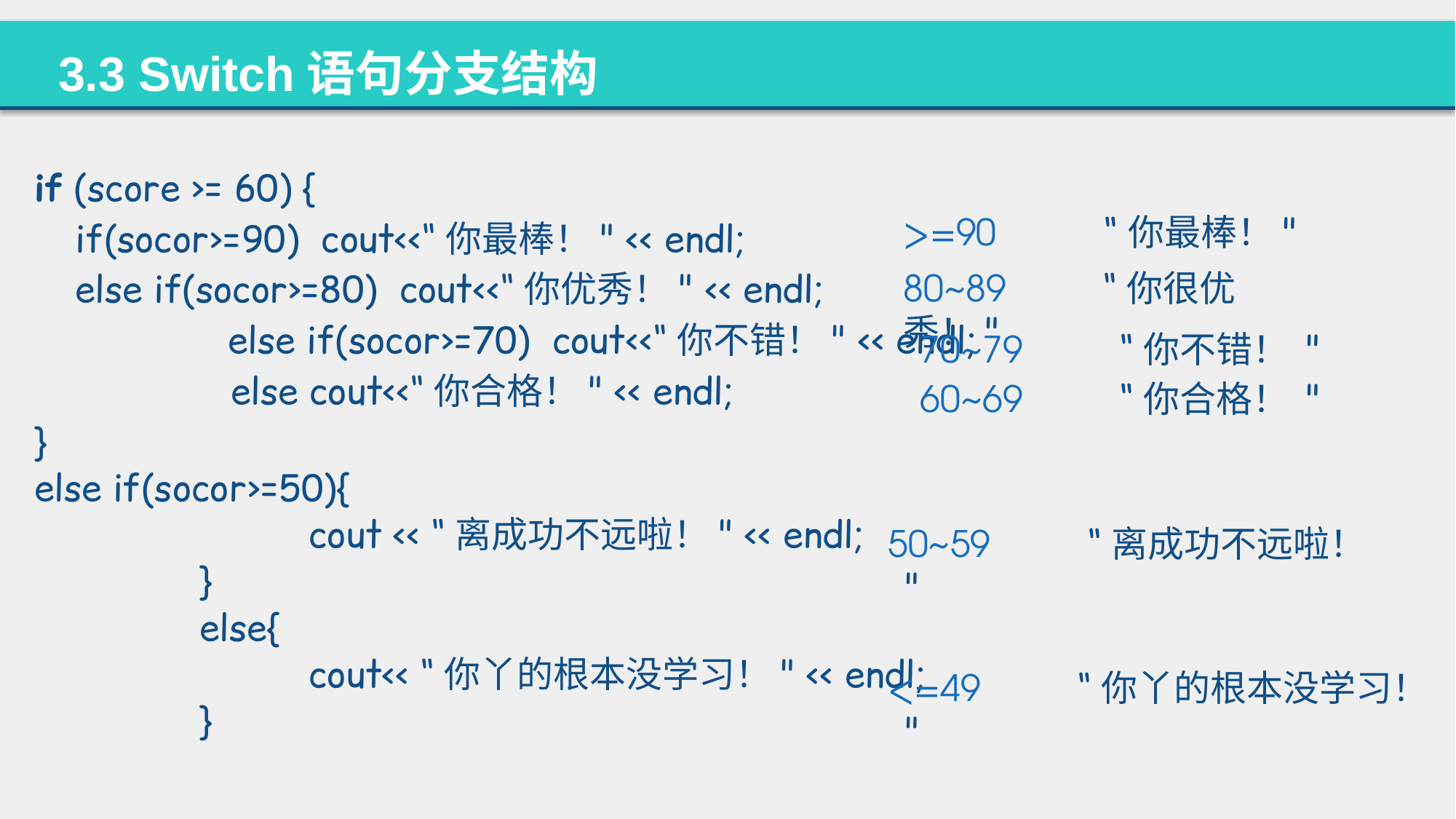

3.3 Switch语句分支结构
if (score >= 60) {
	if(socor>=90)  cout<<“你最棒！" << endl;
	else if(socor>=80)  cout<<“你优秀！" << endl;
		    else if(socor>=70)  cout<<“你不错！" << endl;
                  else cout<<“你合格！" << endl;
}
else if(socor>=50){
  			cout << “离成功不远啦！" << endl;
		}
		else{
			cout<< “你丫的根本没学习！" << endl;
		}

>=90          “你最棒！"
80~89         “你很优秀！"
70~79         “你不错！ "
60~69         “你合格！ "
50~59         “离成功不远啦！ "
<=49         “你丫的根本没学习！ "